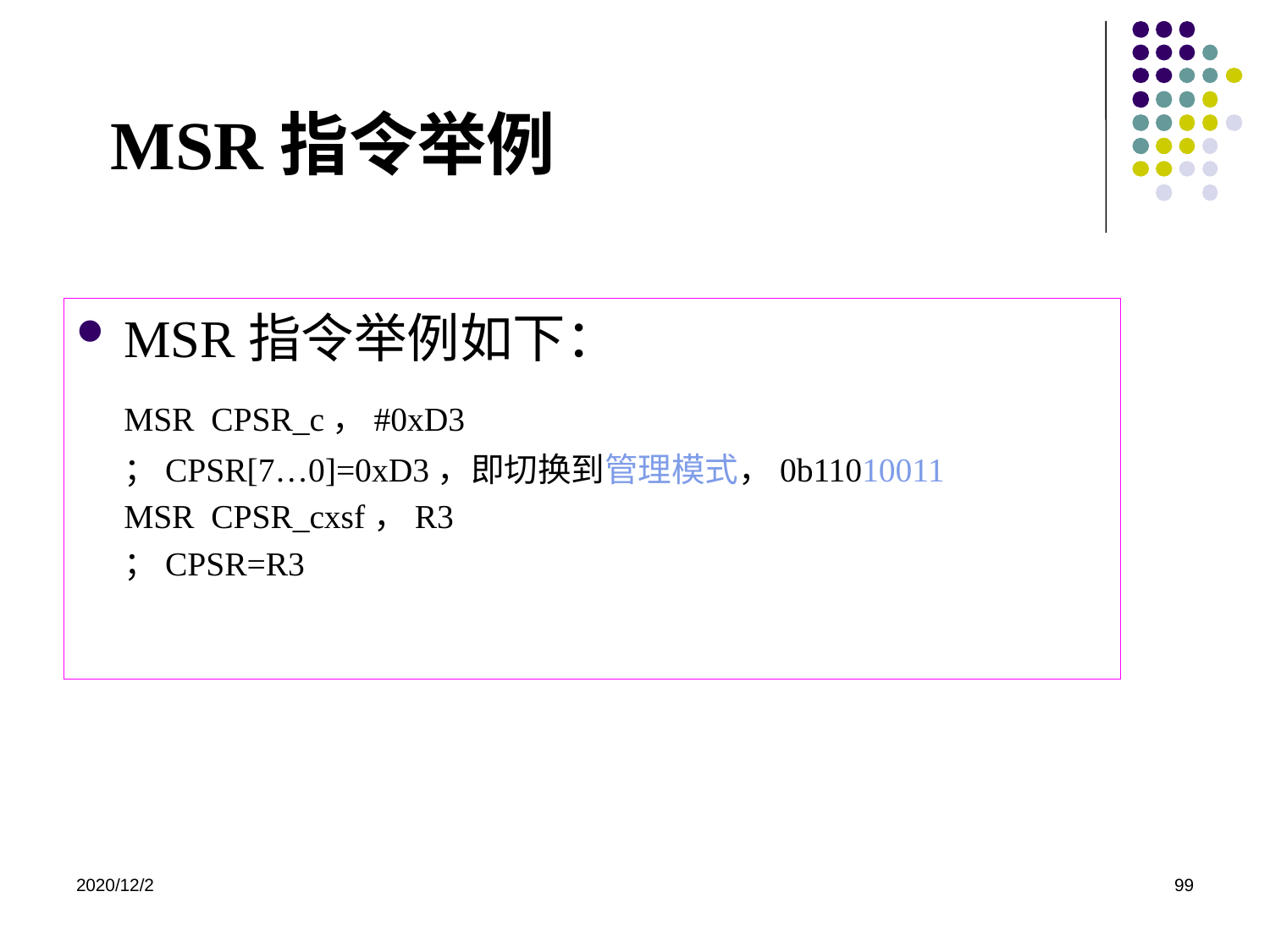

# MSR指令举例
MSR指令举例如下：
	MSR  CPSR_c，#0xD3
	；CPSR[7…0]=0xD3，即切换到管理模式，0b11010011
	MSR  CPSR_cxsf，R3
	；CPSR=R3
2020/12/2
99